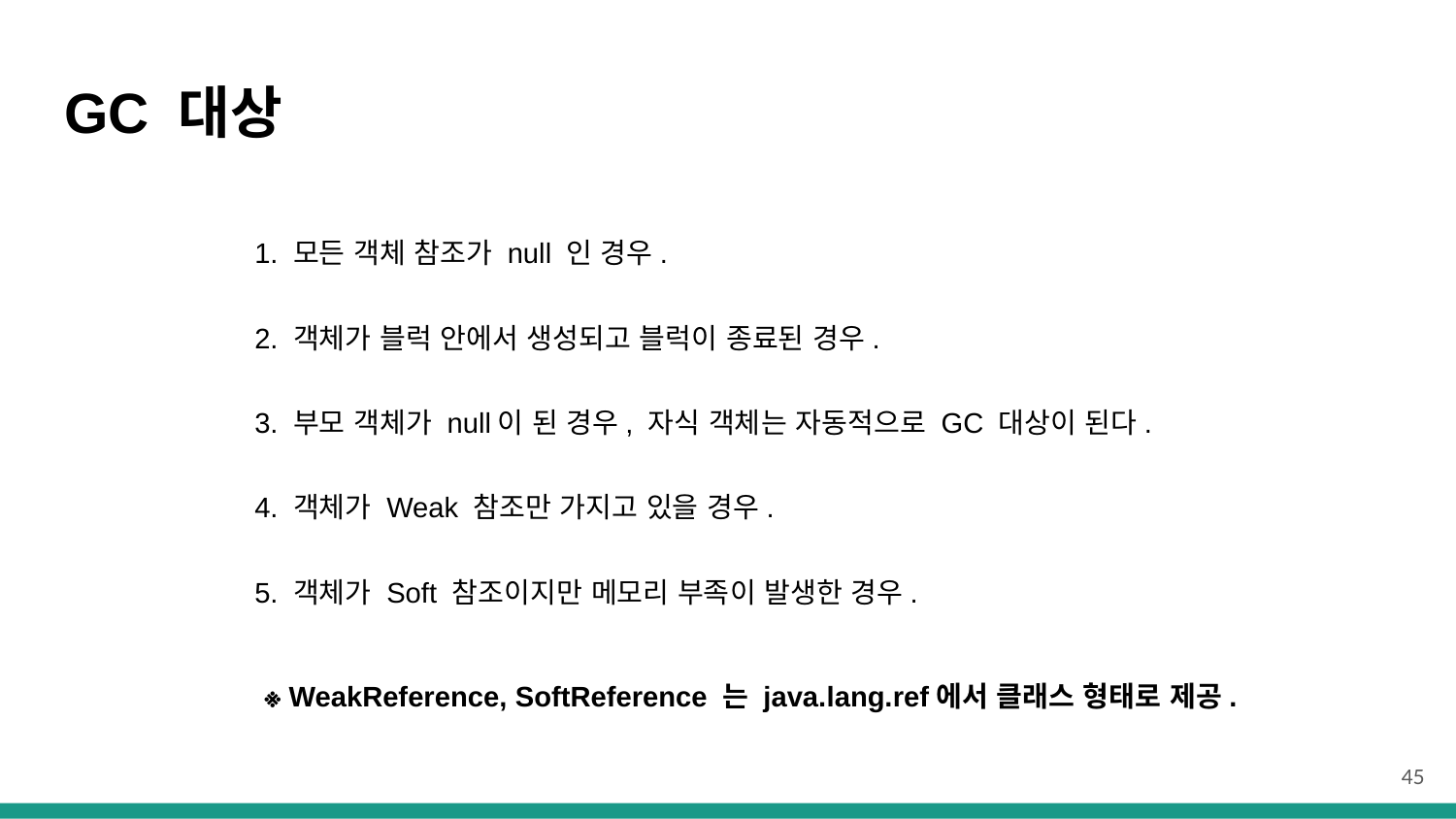

# GC 대상
1. 모든 객체 참조가 null 인 경우.
2. 객체가 블럭 안에서 생성되고 블럭이 종료된 경우.
3. 부모 객체가 null이 된 경우, 자식 객체는 자동적으로 GC 대상이 된다.
4. 객체가 Weak 참조만 가지고 있을 경우.
5. 객체가 Soft 참조이지만 메모리 부족이 발생한 경우.
※ WeakReference, SoftReference 는 java.lang.ref에서 클래스 형태로 제공.
45